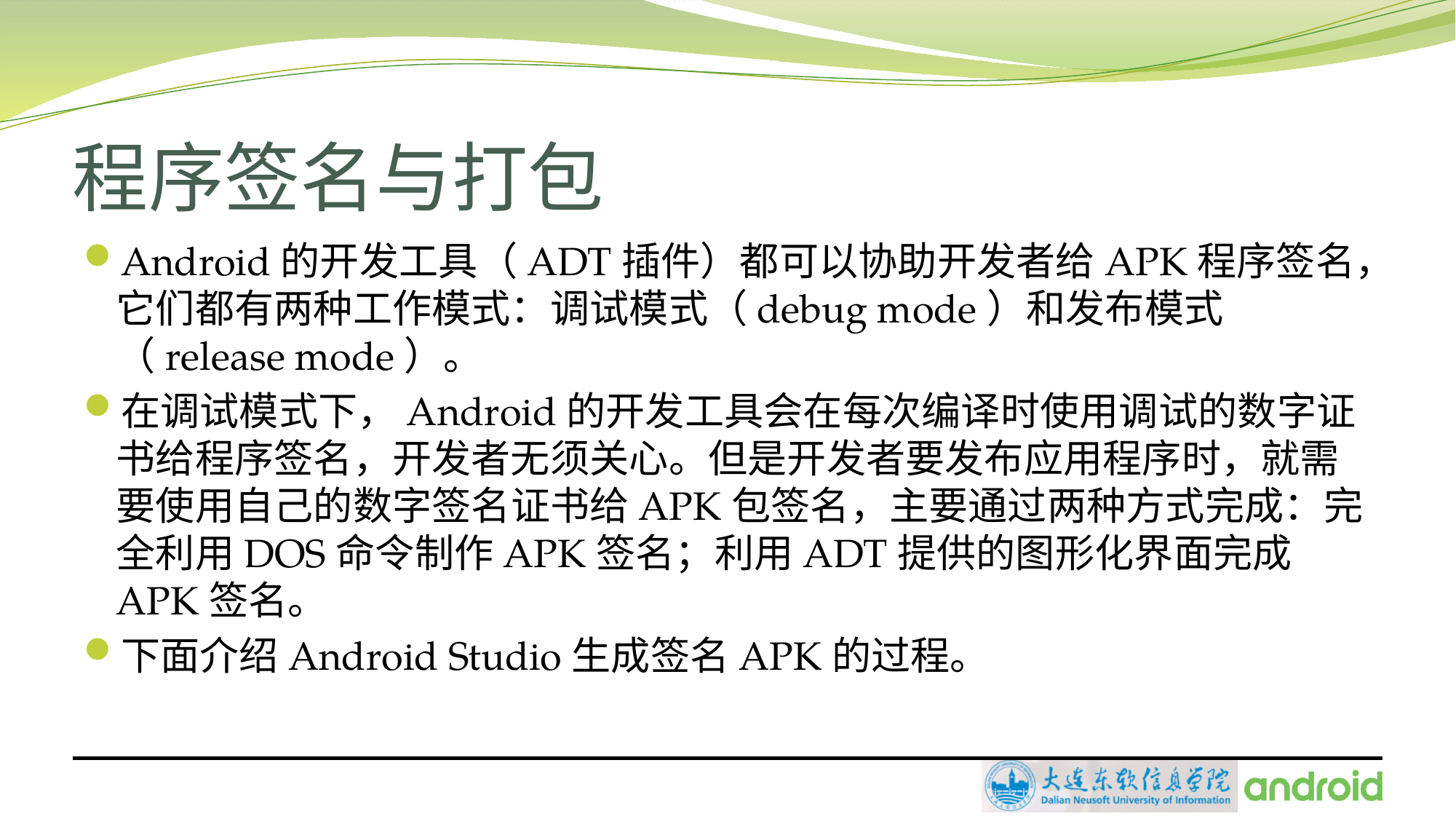

# 程序签名与打包
Android的开发工具（ADT插件）都可以协助开发者给APK程序签名，它们都有两种工作模式：调试模式（debug mode）和发布模式（release mode）。
在调试模式下，Android的开发工具会在每次编译时使用调试的数字证书给程序签名，开发者无须关心。但是开发者要发布应用程序时，就需要使用自己的数字签名证书给APK包签名，主要通过两种方式完成：完全利用DOS命令制作APK签名；利用ADT提供的图形化界面完成APK签名。
下面介绍Android Studio生成签名APK的过程。